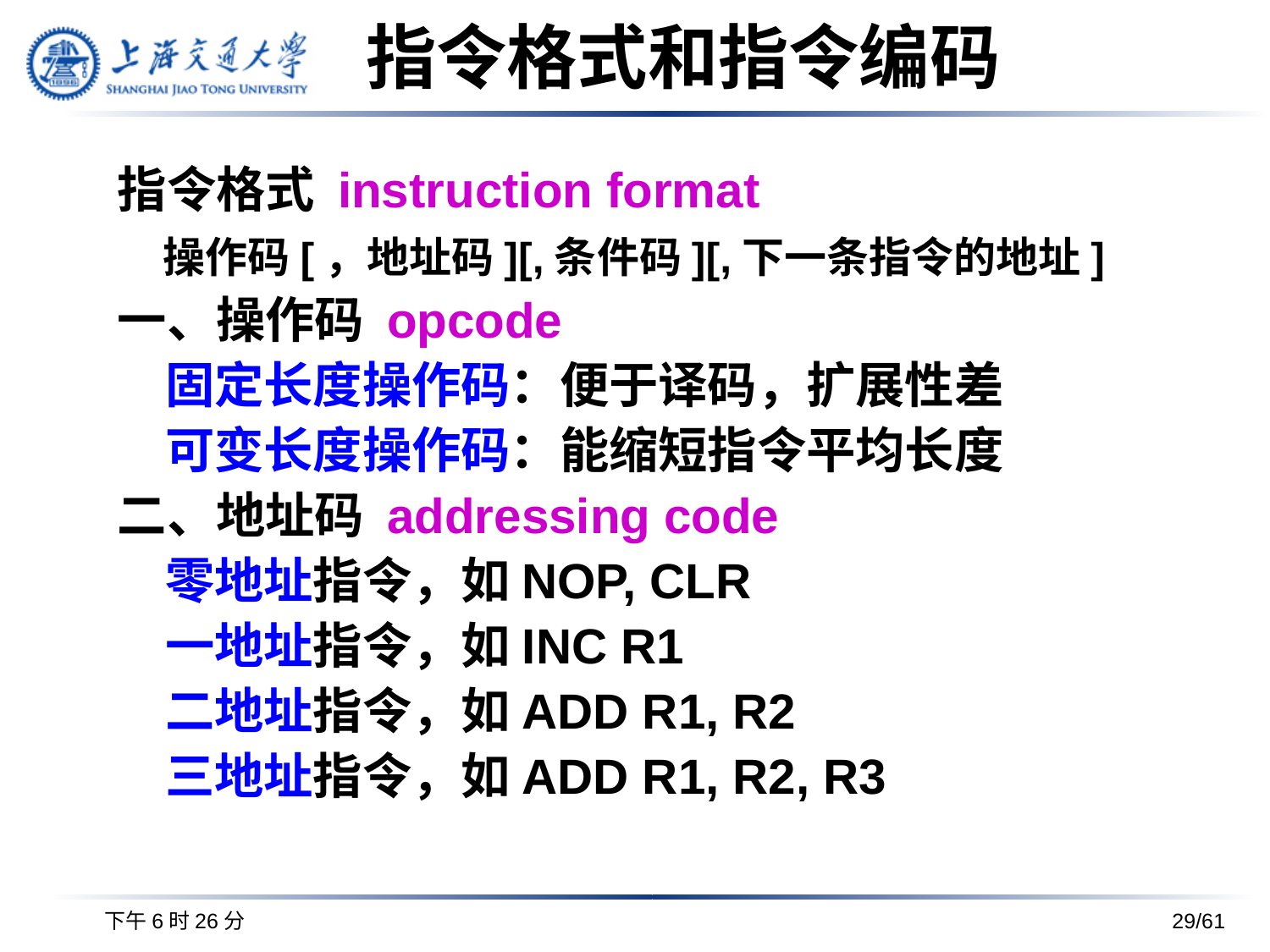

指令格式和指令编码
指令格式 instruction format
   操作码[，地址码][,条件码][,下一条指令的地址]
一、操作码 opcode
	固定长度操作码：便于译码，扩展性差
	可变长度操作码：能缩短指令平均长度
二、地址码 addressing code
	零地址指令，如NOP, CLR
	一地址指令，如INC R1
	二地址指令，如ADD R1, R2
	三地址指令，如ADD R1, R2, R3
下午6时26分
29/61